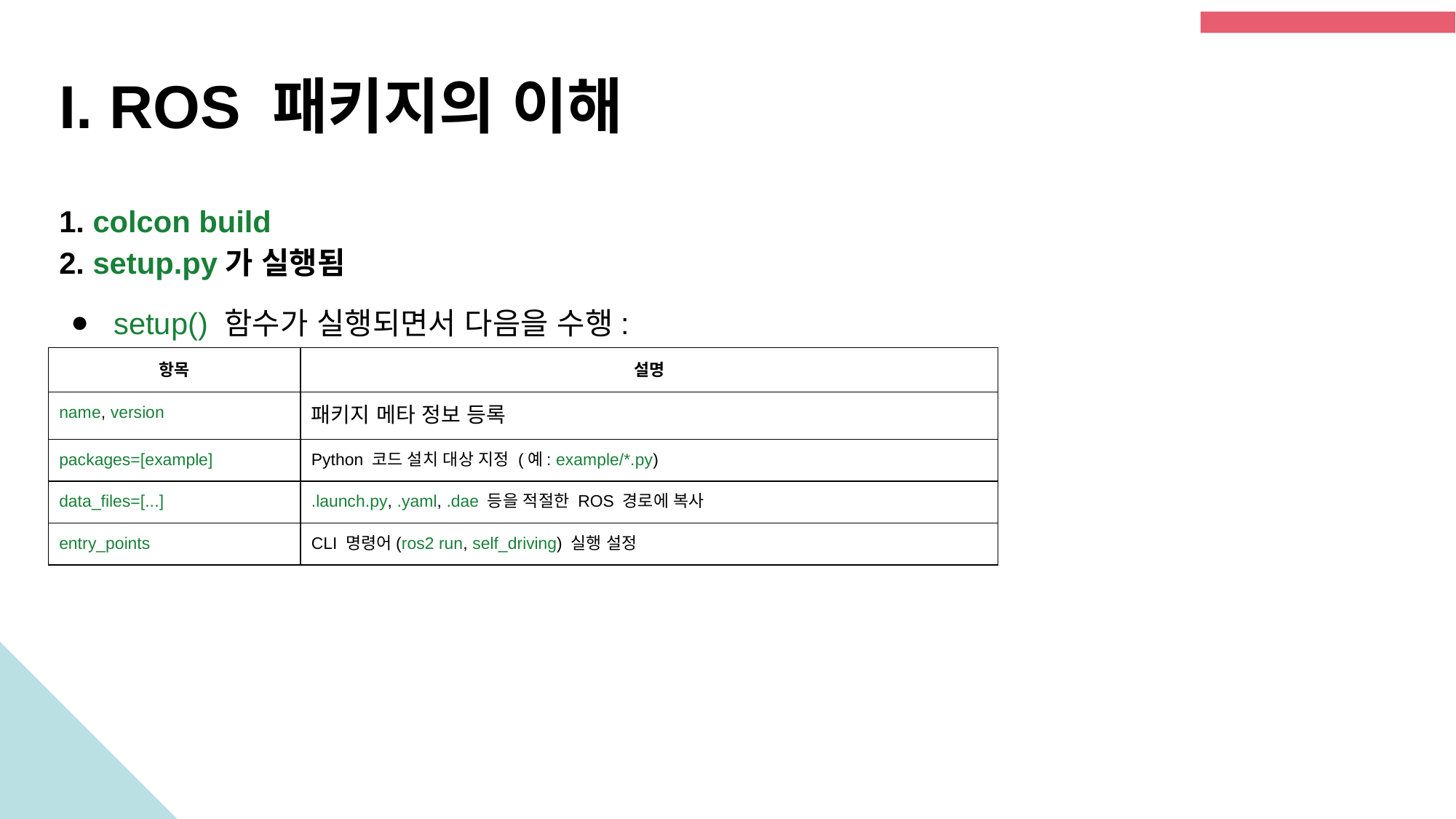

I. ROS 패키지의 이해
1. colcon build
2. setup.py가 실행됨
setup() 함수가 실행되면서 다음을 수행:
| 항목 | 설명 |
| --- | --- |
| name, version | 패키지 메타 정보 등록 |
| packages=[example] | Python 코드 설치 대상 지정 (예: example/\*.py) |
| data\_files=[...] | .launch.py, .yaml, .dae 등을 적절한 ROS 경로에 복사 |
| entry\_points | CLI 명령어(ros2 run, self\_driving) 실행 설정 |